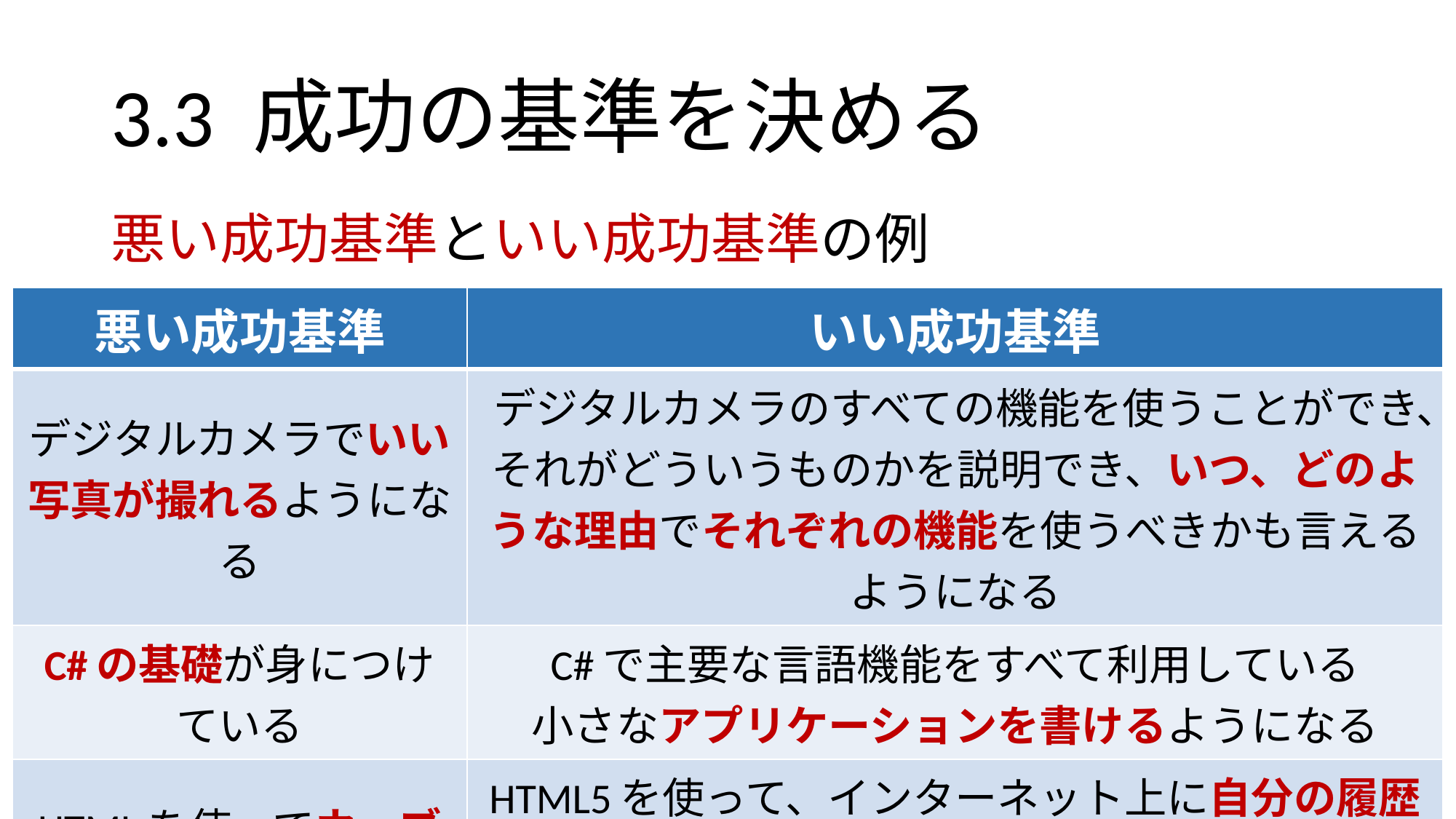

# 3.3 成功の基準を決める
悪い成功基準といい成功基準の例
| 悪い成功基準 | いい成功基準 |
| --- | --- |
| デジタルカメラでいい 写真が撮れるようになる | デジタルカメラのすべての機能を使うことができ、それがどういうものかを説明でき、いつ、どのような理由でそれぞれの機能を使うべきかも言えるようになる |
| C#の基礎が身につけている | C#で主要な言語機能をすべて利用している 小さなアプリケーションを書けるようになる |
| HTMLを使ってウェブページを構築する方法を知っている | HTML5を使って、インターネット上に自分の履歴書と 仕事の例を表示するホームページを作れるようになる |